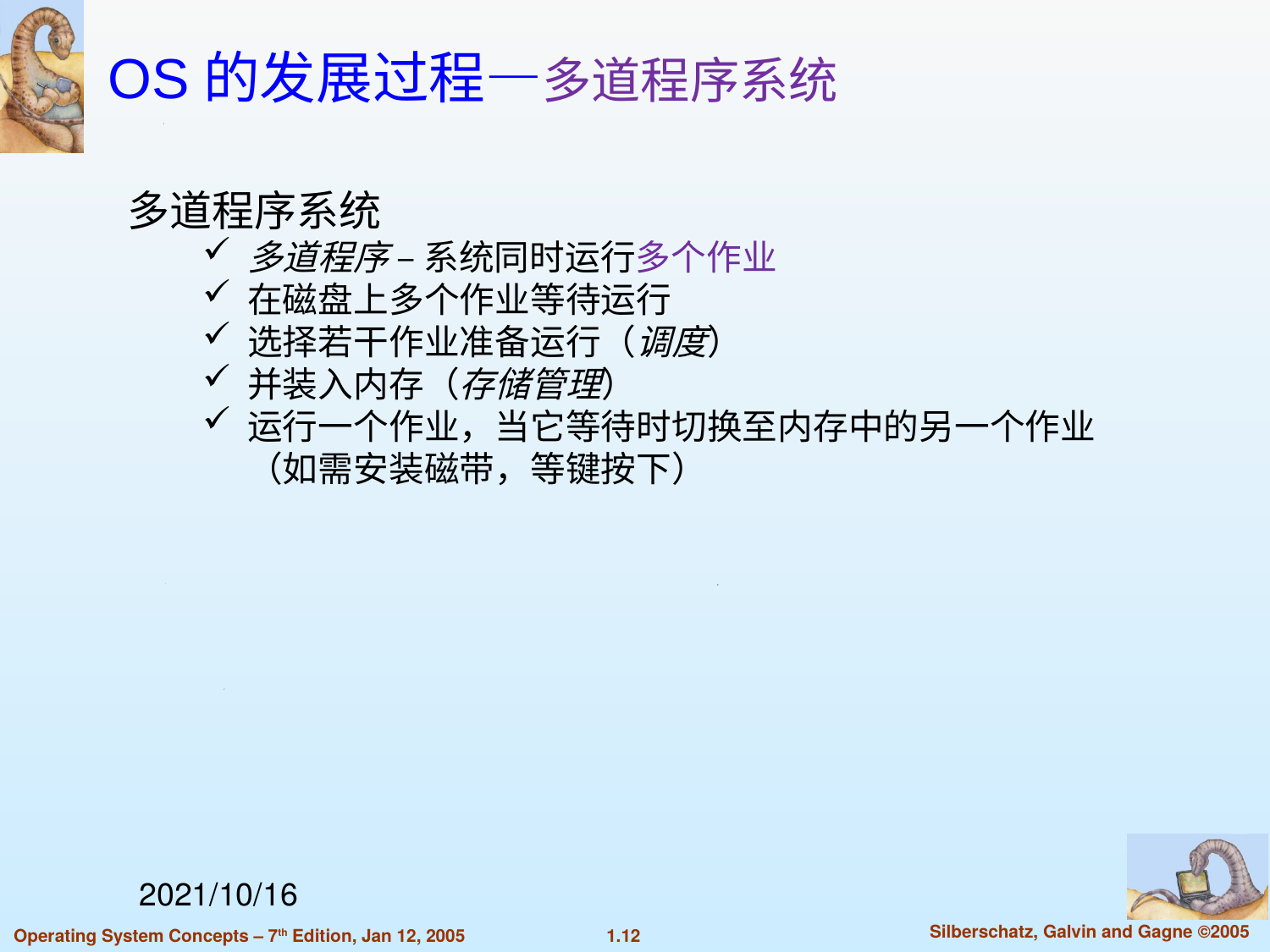

OS的发展过程—多道程序系统
多道程序系统
多道程序 – 系统同时运行多个作业
在磁盘上多个作业等待运行
选择若干作业准备运行（调度）
并装入内存（存储管理）
运行一个作业，当它等待时切换至内存中的另一个作业（如需安装磁带，等键按下）
2021/10/16